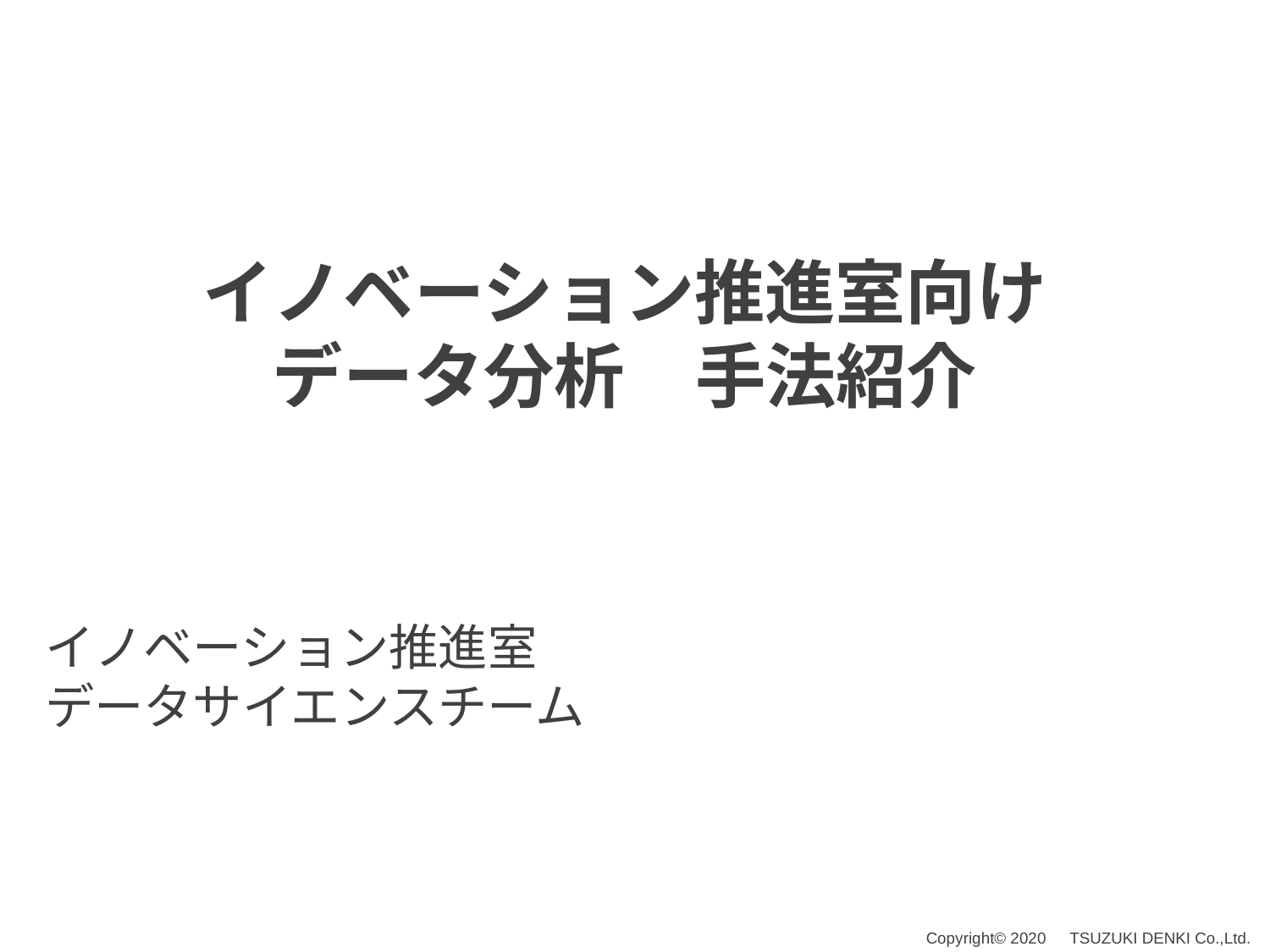

# イノベーション推進室向け データ分析　手法紹介
イノベーション推進室
データサイエンスチーム
Copyright© 2020　TSUZUKI DENKI Co.,Ltd.